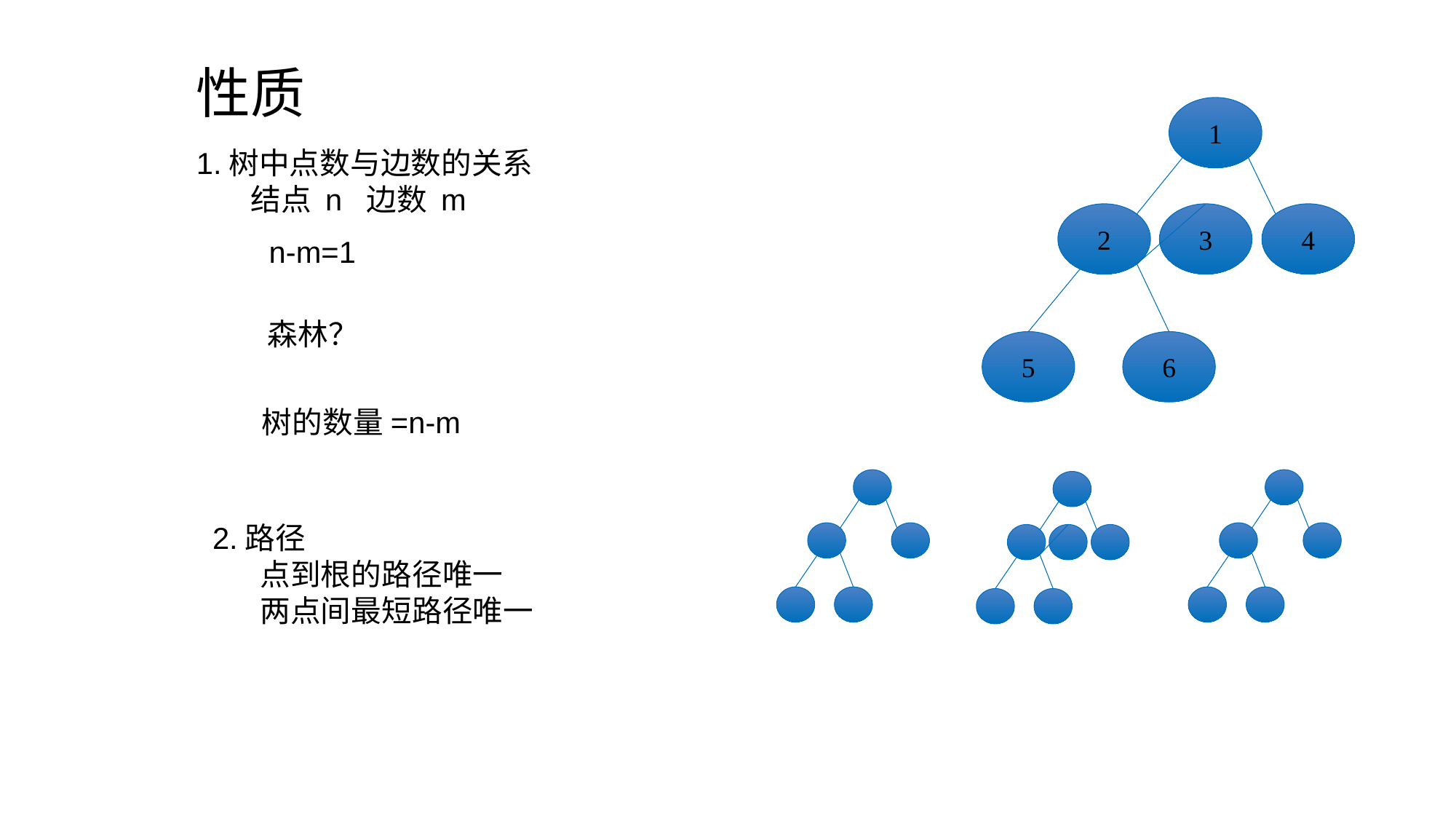

性质
1
2
4
5
6
3
1.树中点数与边数的关系
       结点 n  边数 m
n-m=1
森林？
树的数量=n-m

2.路径
      点到根的路径唯一
      两点间最短路径唯一